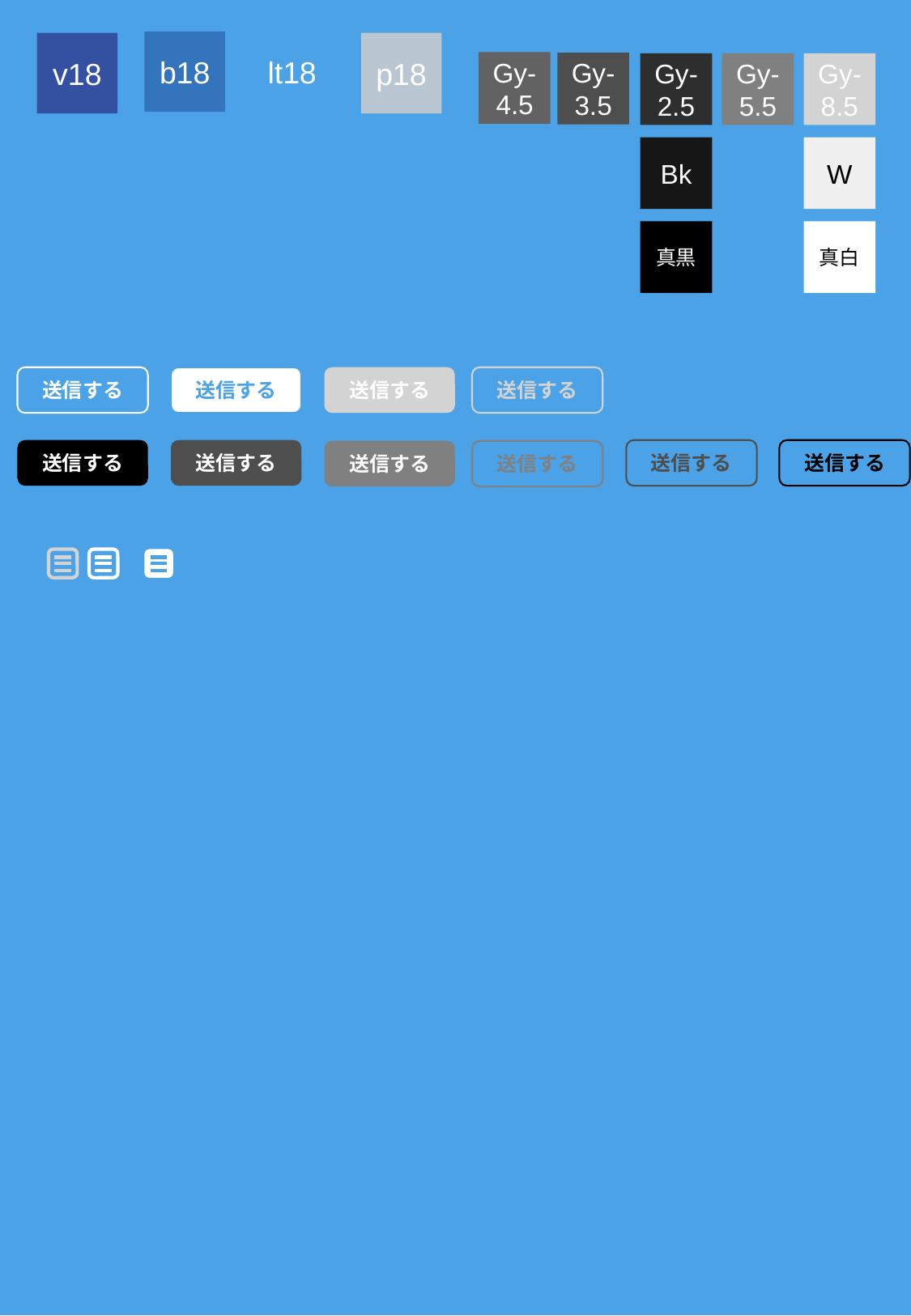

b18
lt18
v18
p18
Gy-4.5
Gy-3.5
Gy-2.5
Gy-5.5
Gy-8.5
Bk
W
真黒
真白
送信する
送信する
送信する
送信する
送信する
送信する
送信する
送信する
送信する
送信する